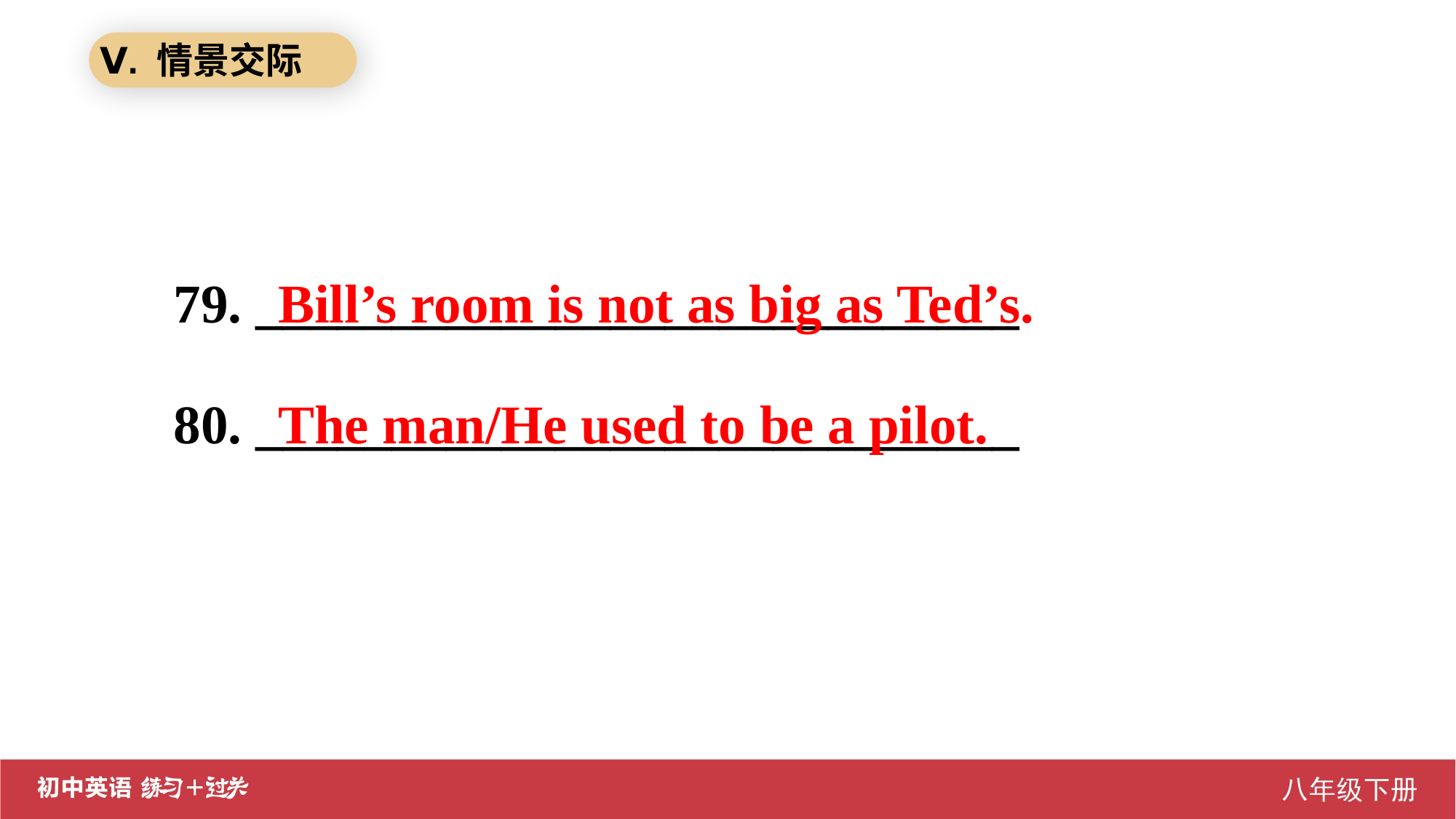

Ⅴ. 情景交际
79. ____________________________
80. ____________________________
Bill’s room is not as big as Ted’s.
The man/He used to be a pilot.